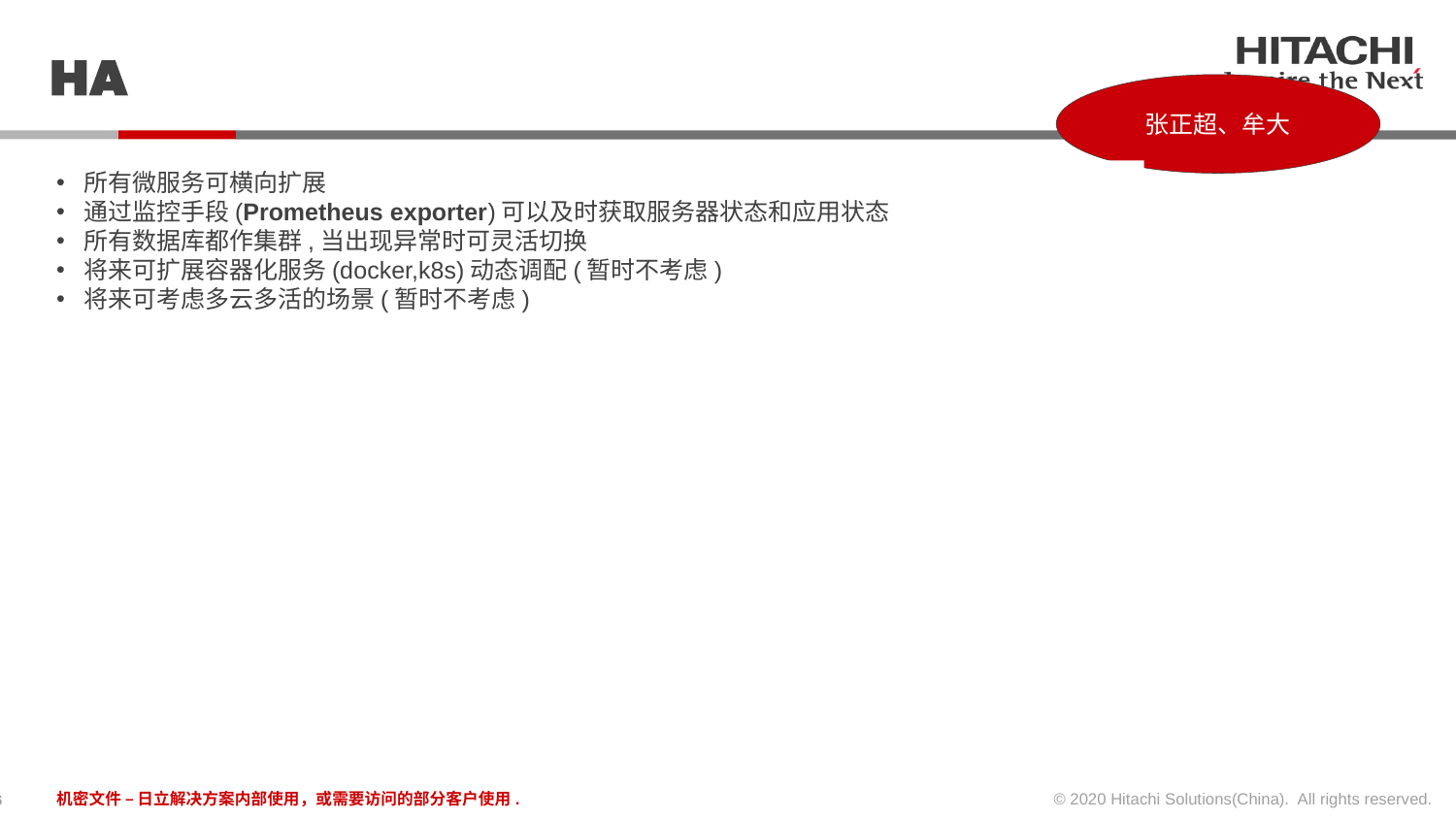

# HA
张正超、牟大
所有微服务可横向扩展
通过监控手段(Prometheus exporter)可以及时获取服务器状态和应用状态
所有数据库都作集群,当出现异常时可灵活切换
将来可扩展容器化服务(docker,k8s)动态调配(暂时不考虑)
将来可考虑多云多活的场景(暂时不考虑)